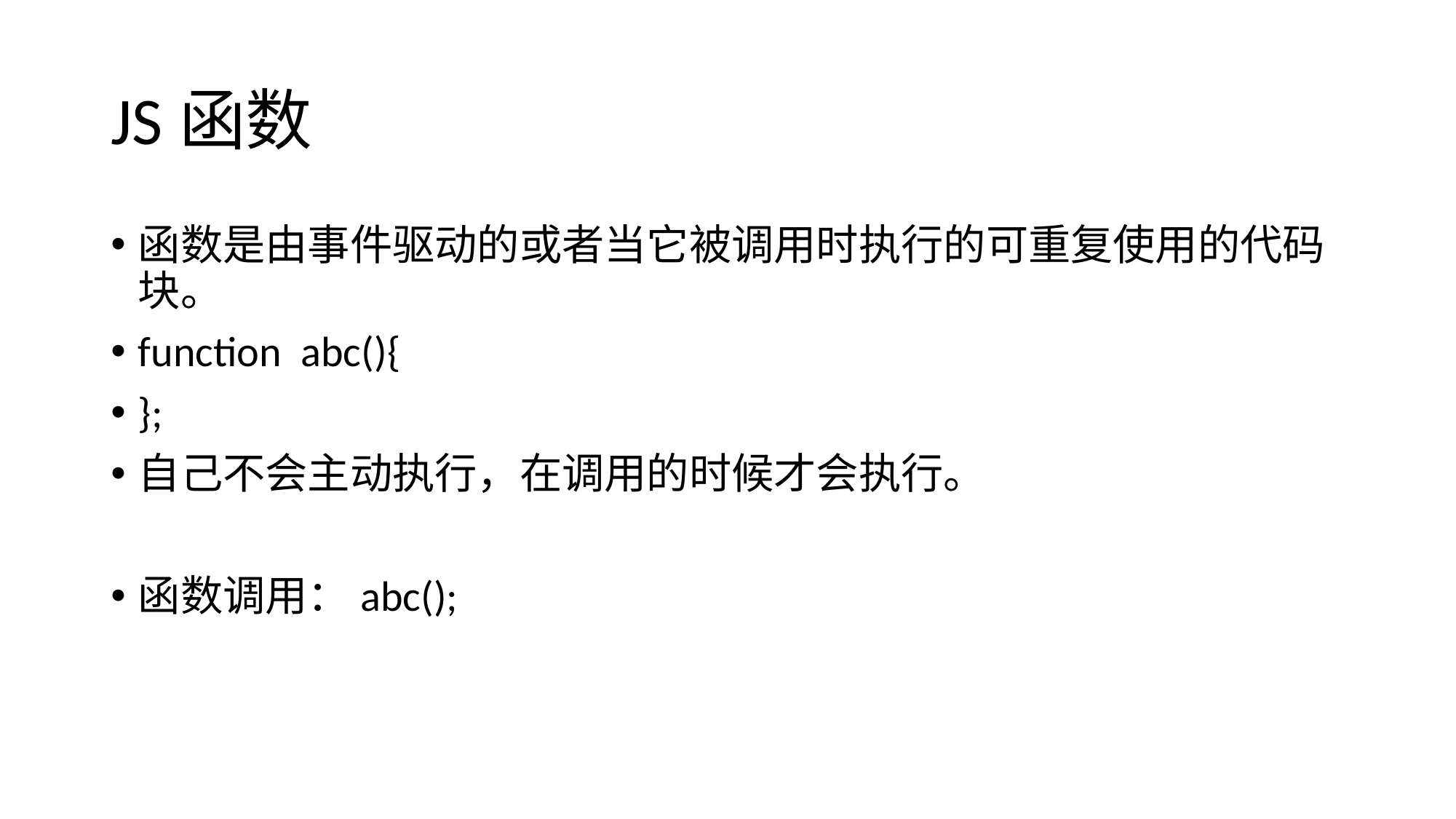

# JS函数
函数是由事件驱动的或者当它被调用时执行的可重复使用的代码块。
function  abc(){
};
自己不会主动执行，在调用的时候才会执行。

函数调用：abc();